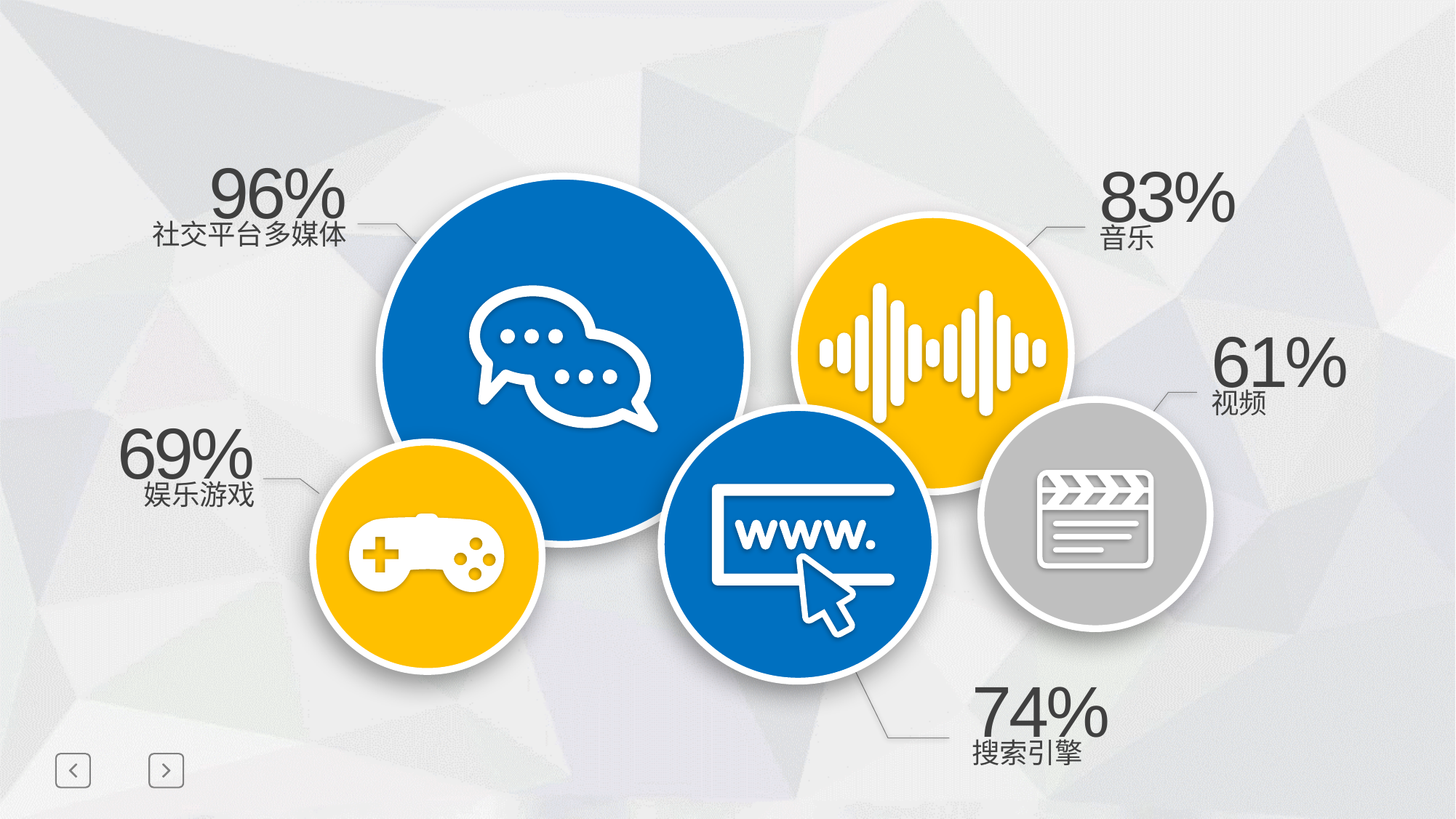

96%
83%

社交平台多媒体
音乐

61%
视频

69%

娱乐游戏

74%

搜索引擎